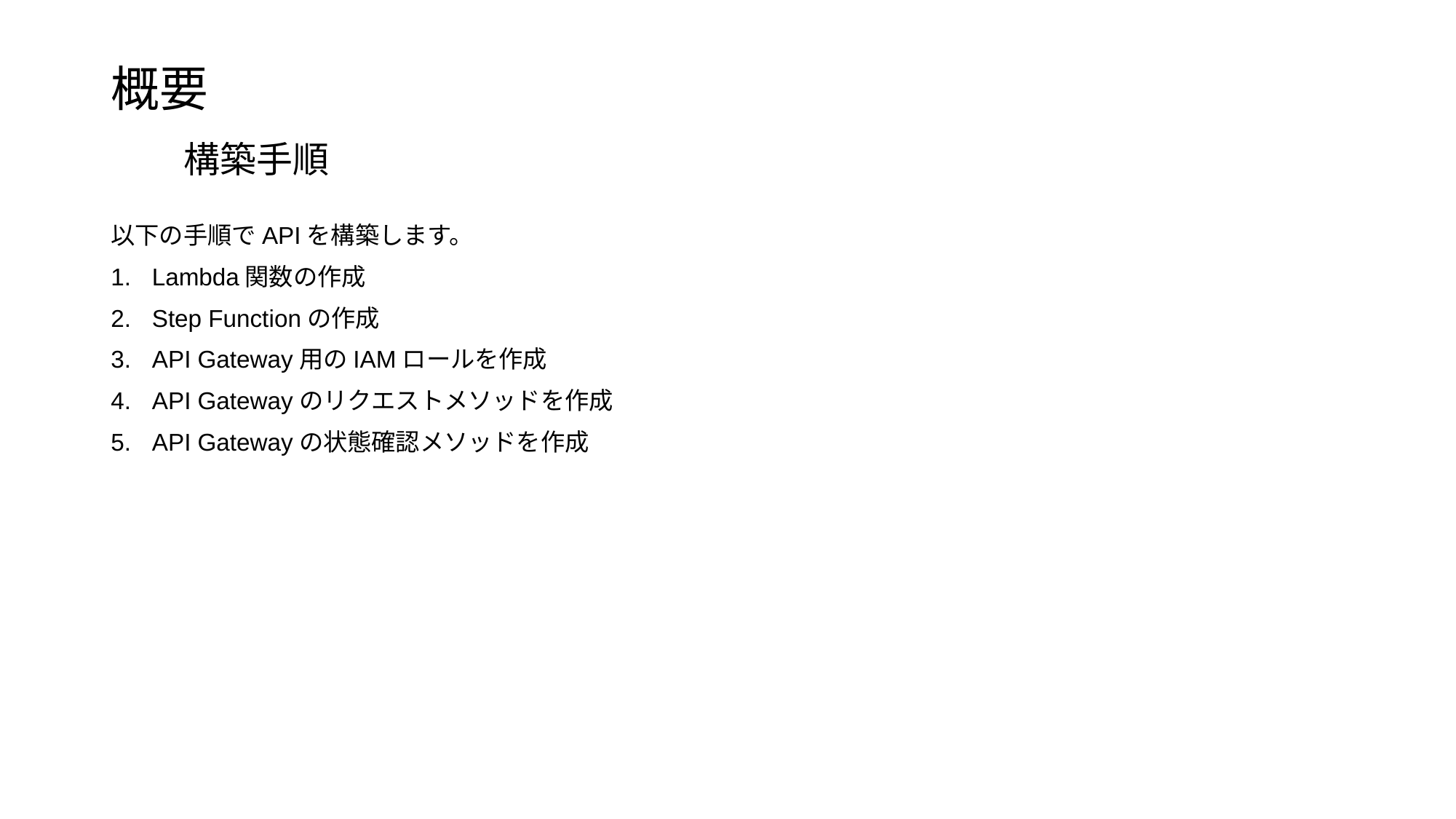

# 概要
　　構築手順
以下の手順でAPIを構築します。
Lambda関数の作成
Step Functionの作成
API Gateway用のIAMロールを作成
API Gatewayのリクエストメソッドを作成
API Gatewayの状態確認メソッドを作成